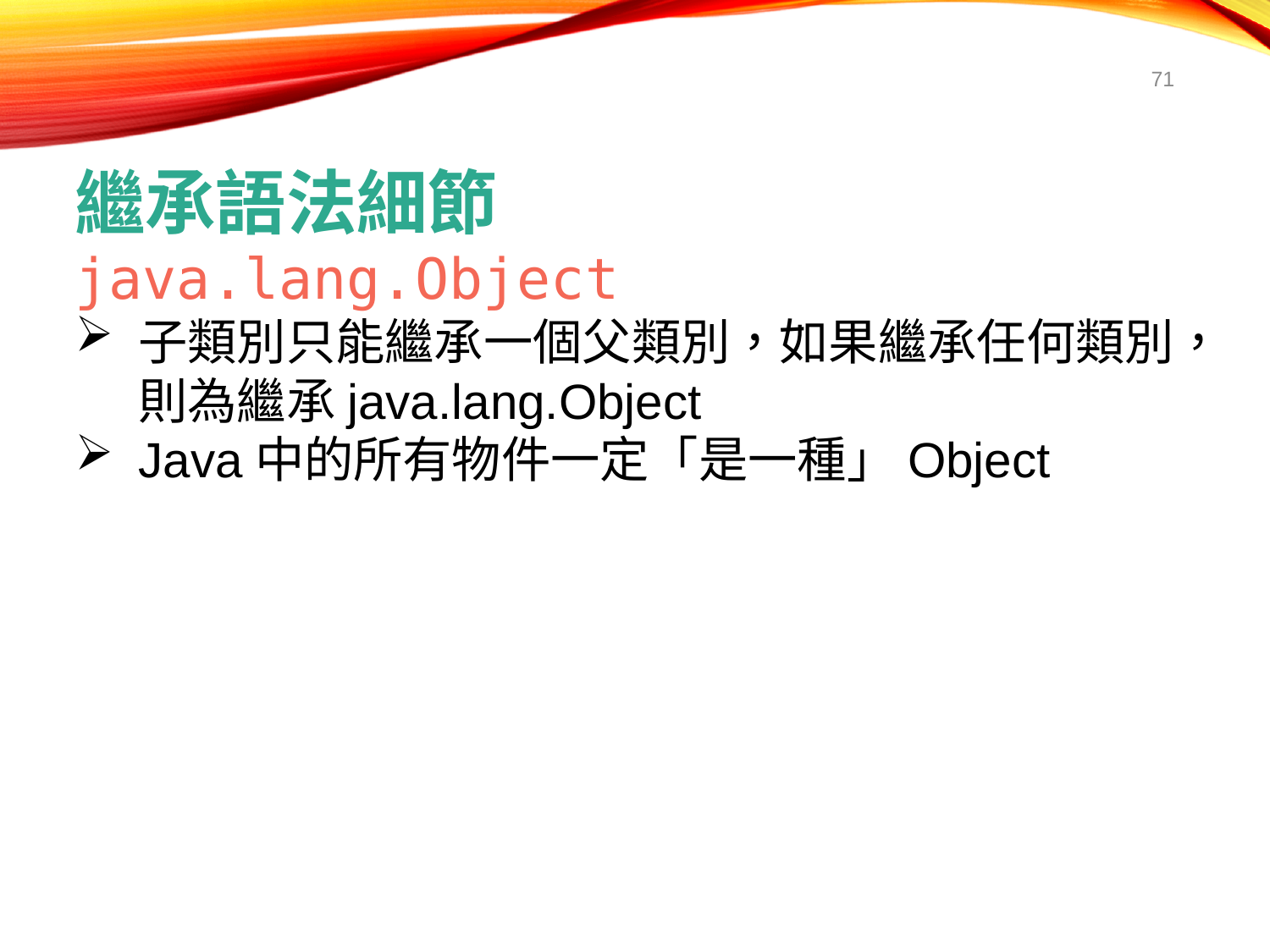

71
繼承語法細節
java.lang.Object
子類別只能繼承一個父類別，如果繼承任何類別，則為繼承java.lang.Object
Java中的所有物件一定「是一種」Object